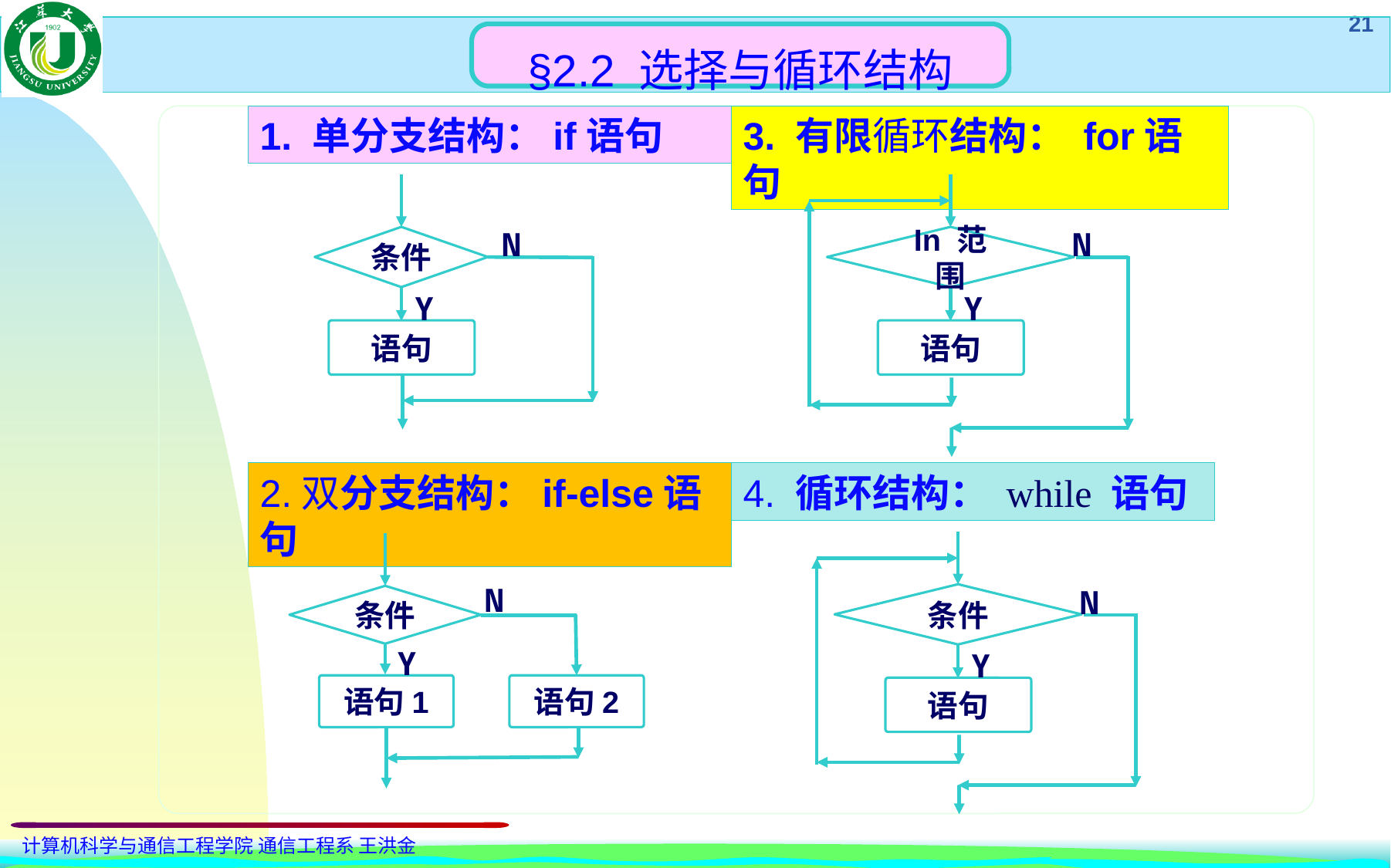

§2.2 选择与循环结构
1. 单分支结构：if语句
3. 有限循环结构： for语句
N
N
条件
In 范围
Y
Y
语句
语句
2.双分支结构：if-else语句
4. 循环结构： while 语句
N
N
条件
条件
Y
Y
语句1
语句2
语句